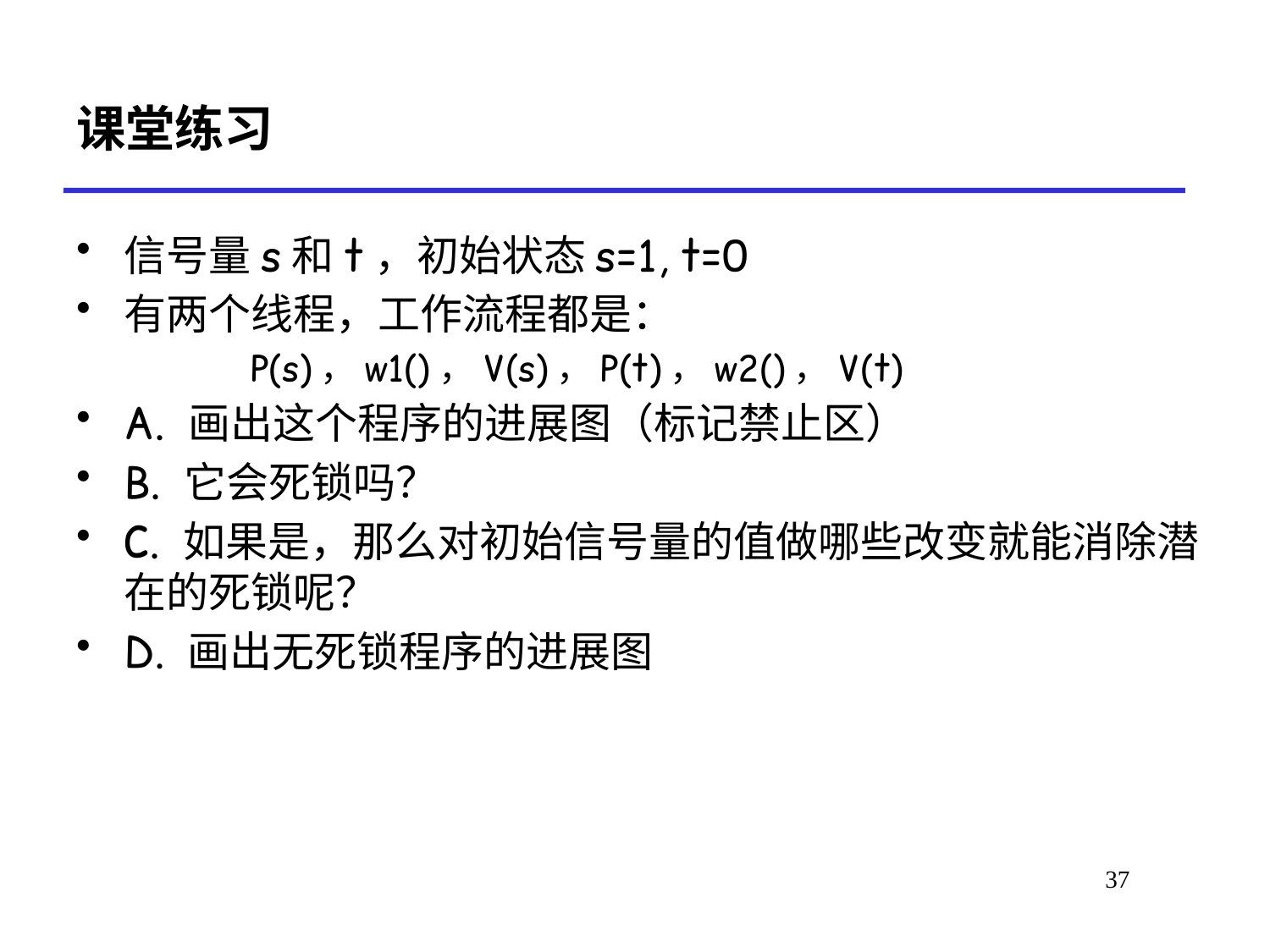

# 课堂练习
信号量s和t，初始状态s=1, t=0
有两个线程，工作流程都是：
		P(s)，w1()，V(s)，P(t)，w2()，V(t)
A. 画出这个程序的进展图（标记禁止区）
B. 它会死锁吗？
C. 如果是，那么对初始信号量的值做哪些改变就能消除潜在的死锁呢？
D. 画出无死锁程序的进展图
37